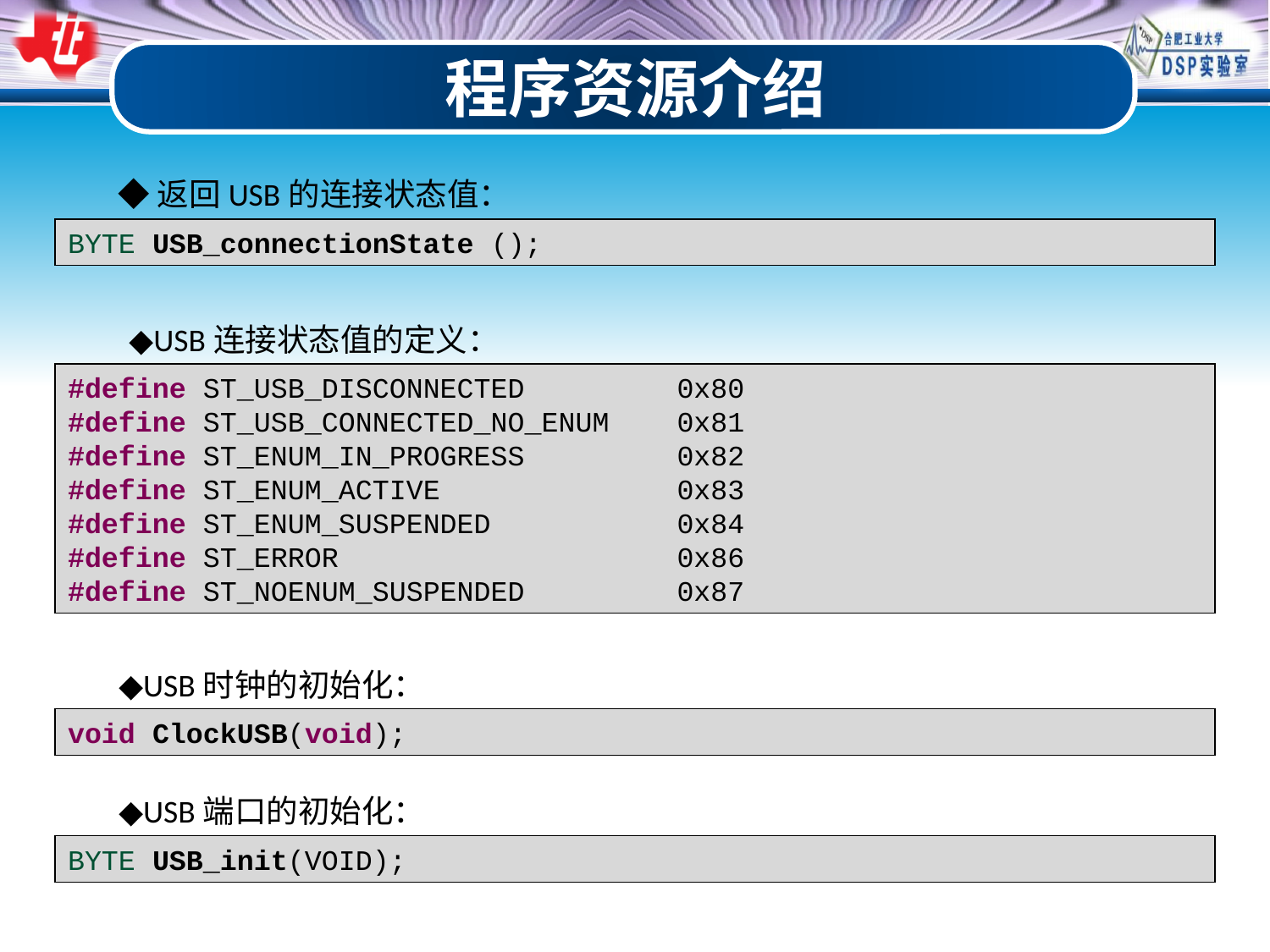

程序资源介绍
◆返回USB的连接状态值：
BYTE USB_connectionState ();
◆USB连接状态值的定义：
#define ST_USB_DISCONNECTED         0x80
#define ST_USB_CONNECTED_NO_ENUM    0x81
#define ST_ENUM_IN_PROGRESS         0x82
#define ST_ENUM_ACTIVE              0x83
#define ST_ENUM_SUSPENDED           0x84
#define ST_ERROR                    0x86
#define ST_NOENUM_SUSPENDED         0x87
◆USB时钟的初始化：
void ClockUSB(void);
◆USB端口的初始化：
BYTE USB_init(VOID);